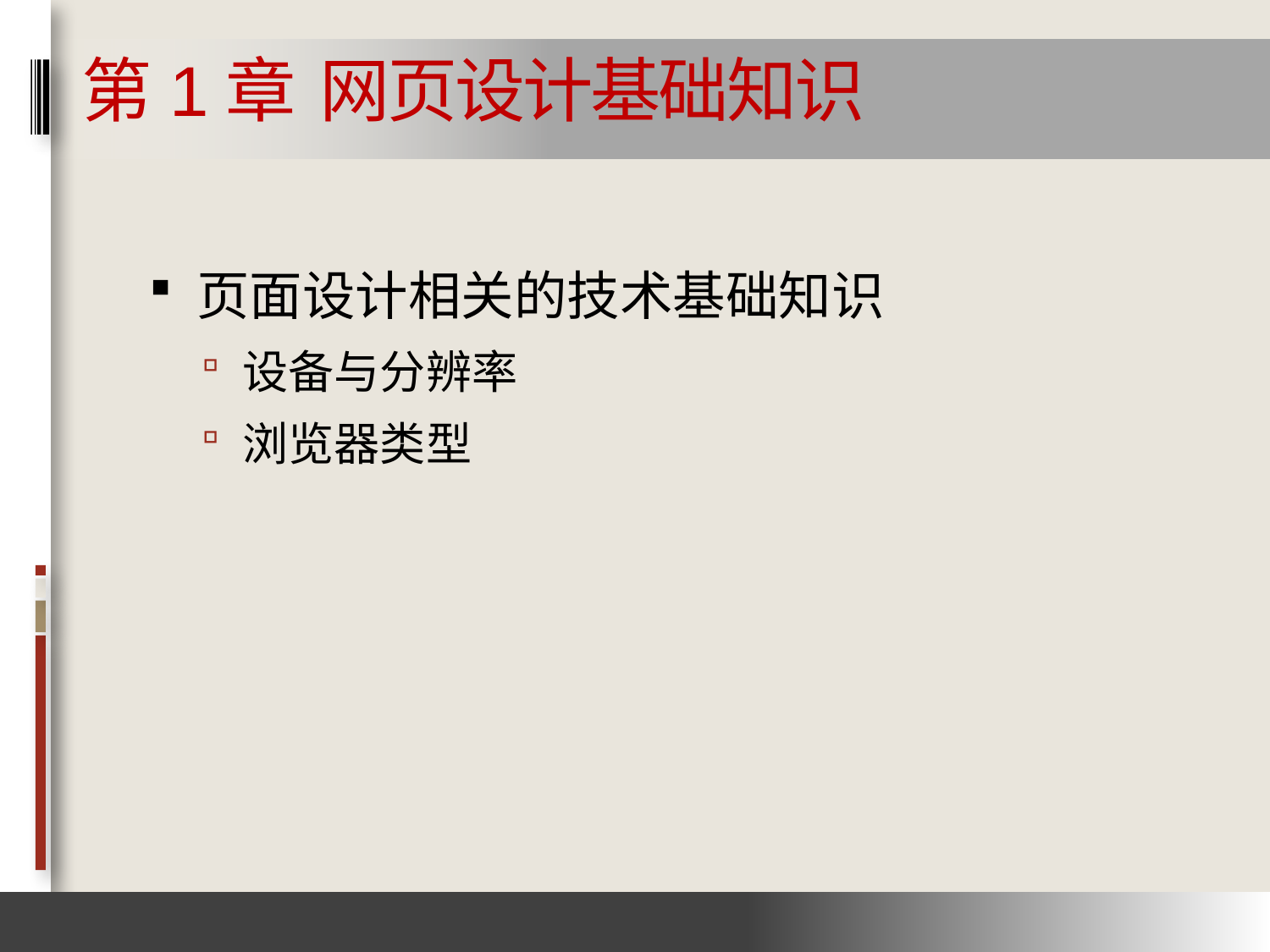

# 第1章  网页设计基础知识
页面设计相关的技术基础知识
设备与分辨率
浏览器类型